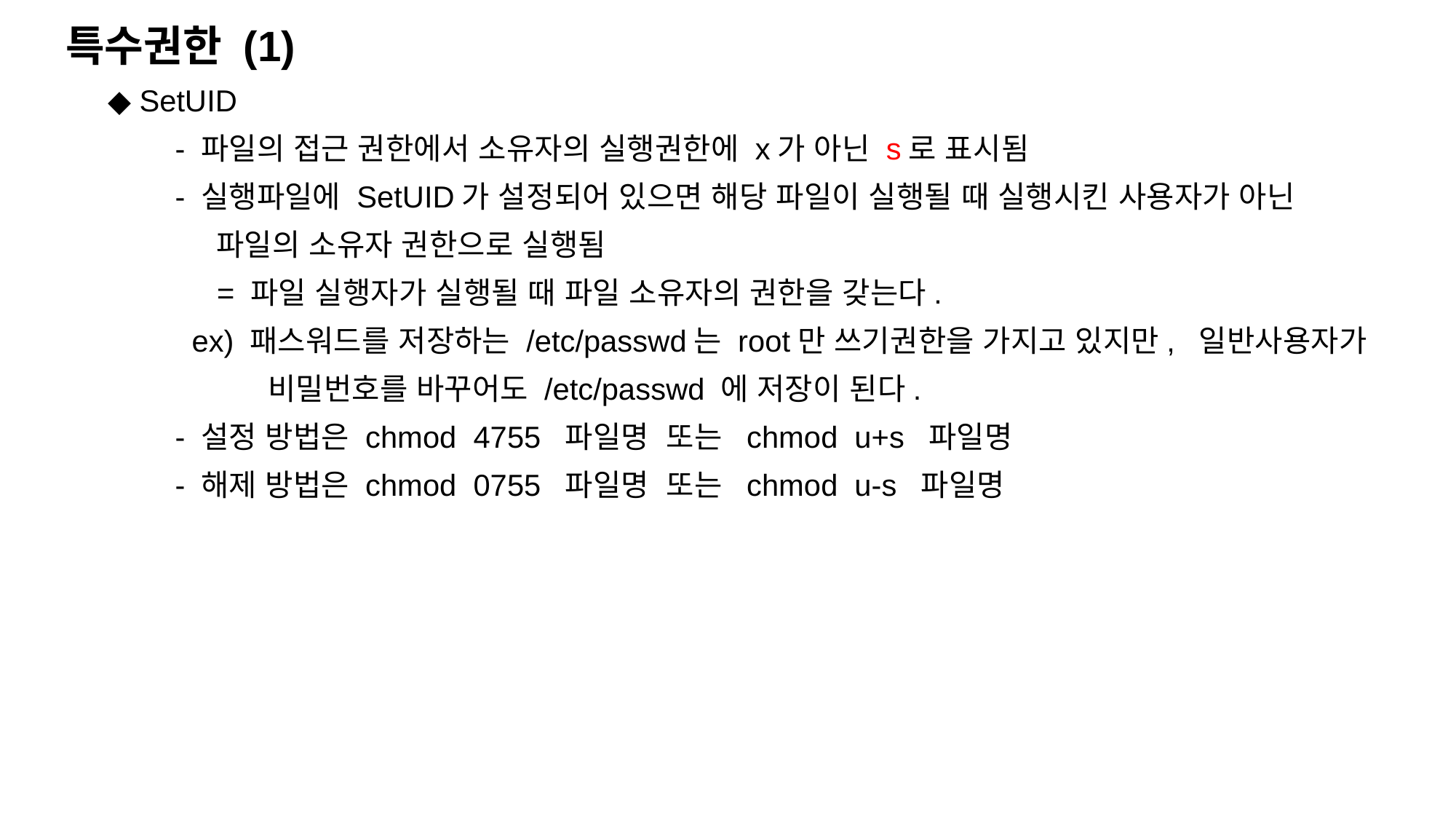

특수권한 (1)
     ◆ SetUID
	- 파일의 접근 권한에서 소유자의 실행권한에 x가 아닌 s로 표시됨
	- 실행파일에 SetUID가 설정되어 있으면 해당 파일이 실행될 때 실행시킨 사용자가 아닌
	    파일의 소유자 권한으로 실행됨
	     = 파일 실행자가 실행될 때 파일 소유자의 권한을 갖는다.
	  ex) 패스워드를 저장하는 /etc/passwd는 root만 쓰기권한을 가지고 있지만,  일반사용자가
	          비밀번호를 바꾸어도 /etc/passwd 에 저장이 된다.
	- 설정 방법은 chmod  4755  파일명  또는  chmod  u+s  파일명
	- 해제 방법은 chmod  0755  파일명  또는  chmod  u-s  파일명